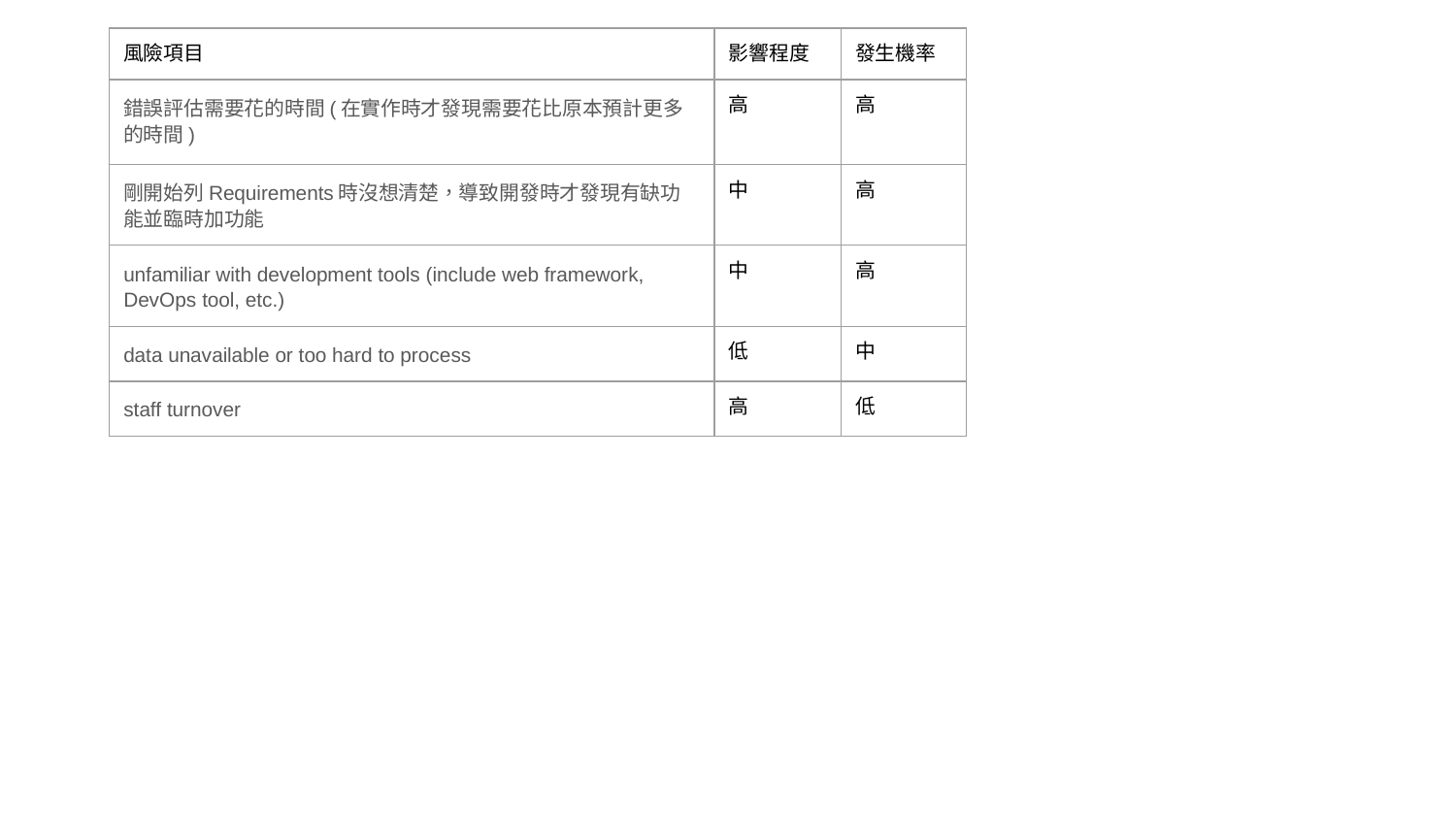

| 風險項目 | 影響程度 | 發生機率 |
| --- | --- | --- |
| 錯誤評估需要花的時間(在實作時才發現需要花比原本預計更多的時間) | 高 | 高 |
| 剛開始列Requirements時沒想清楚，導致開發時才發現有缺功能並臨時加功能 | 中 | 高 |
| unfamiliar with development tools (include web framework, DevOps tool, etc.) | 中 | 高 |
| data unavailable or too hard to process | 低 | 中 |
| staff turnover | 高 | 低 |